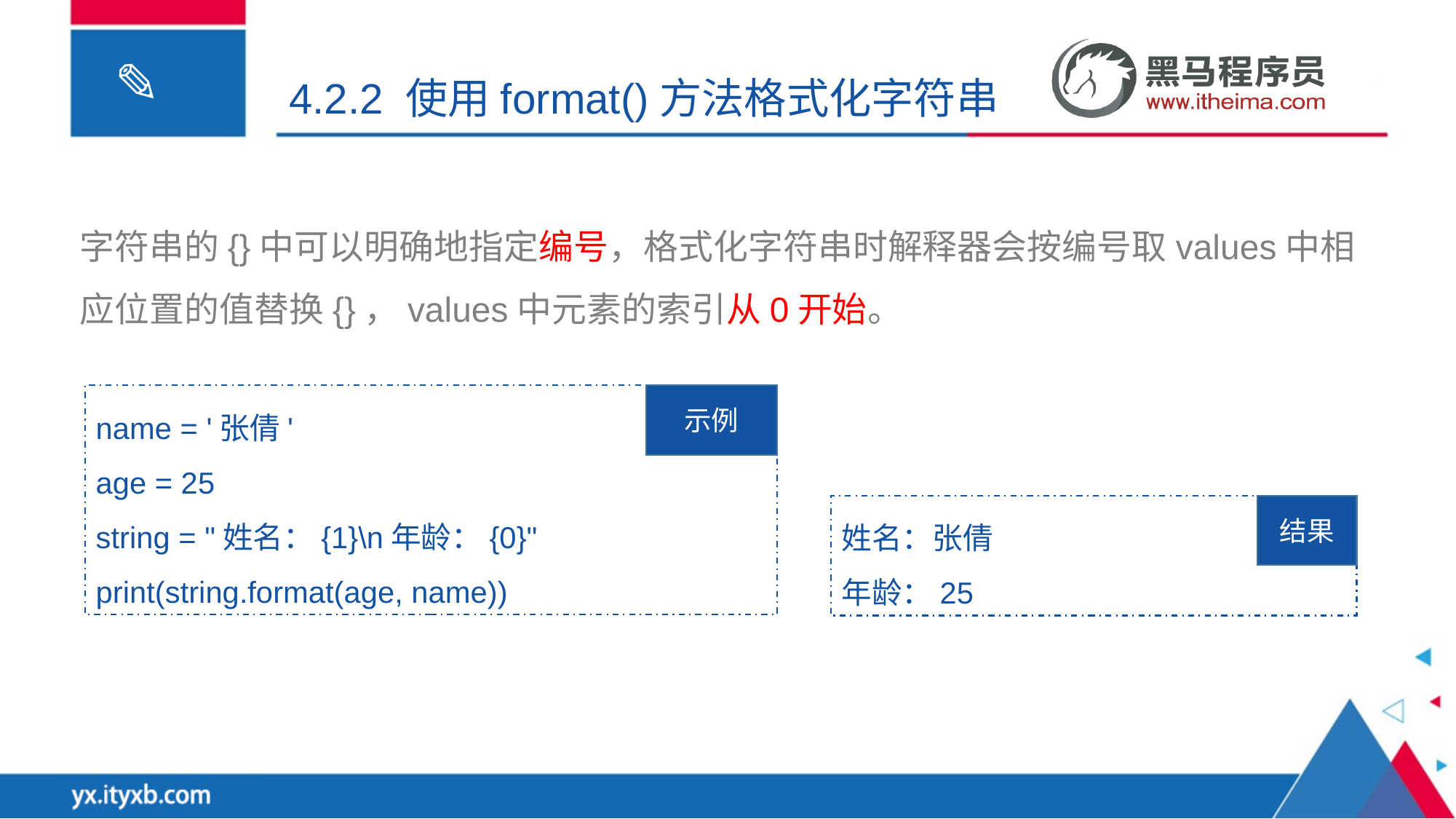

4.2.2 使用format()方法格式化字符串
字符串的{}中可以明确地指定编号，格式化字符串时解释器会按编号取values中相应位置的值替换{}，values中元素的索引从0开始。
name = '张倩'
age = 25
string = "姓名：{1}\n年龄：{0}"
print(string.format(age, name))
示例
姓名：张倩
年龄：25
结果